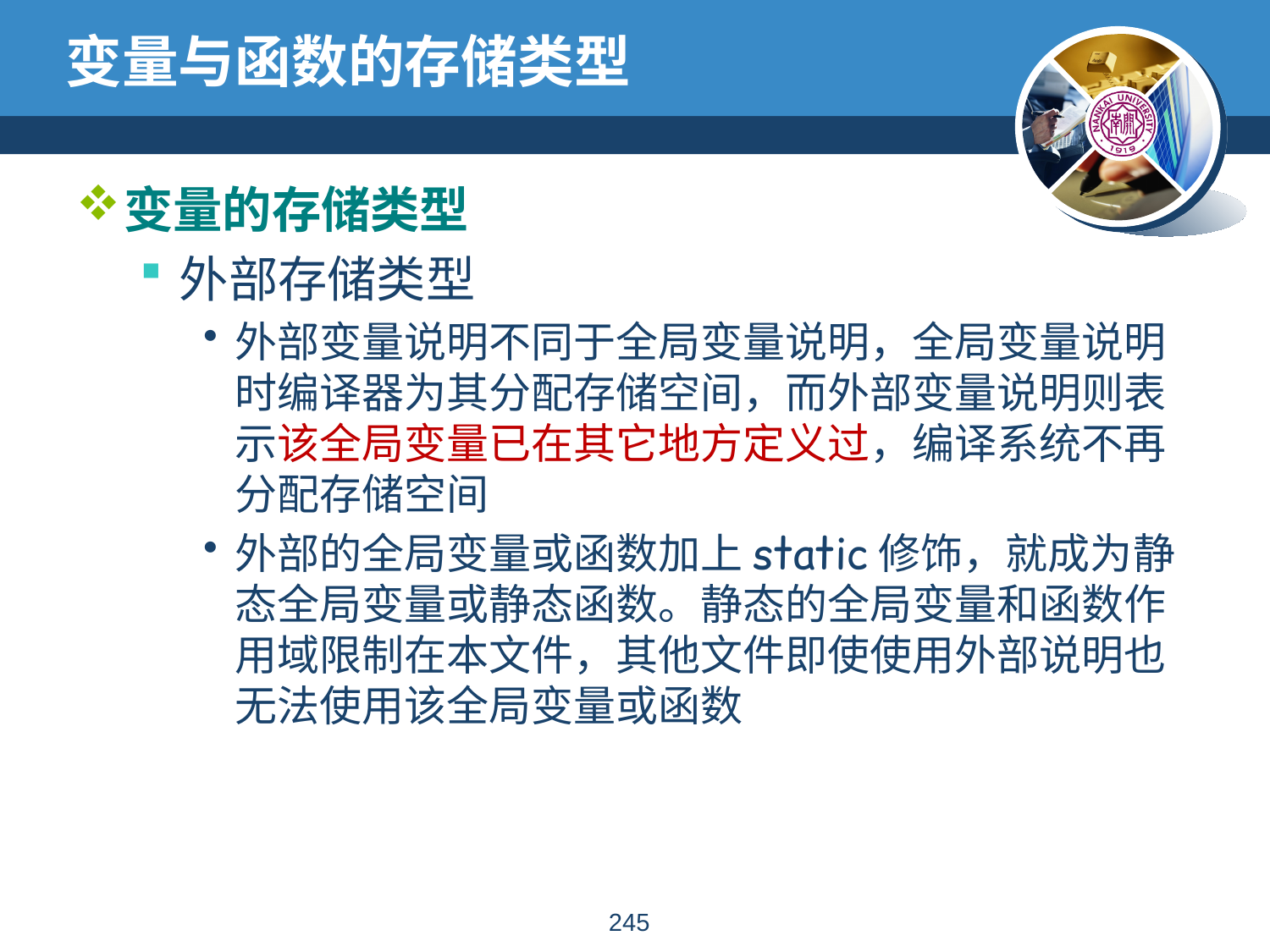

# 变量与函数的存储类型
变量的存储类型
外部存储类型
外部变量说明不同于全局变量说明，全局变量说明时编译器为其分配存储空间，而外部变量说明则表示该全局变量已在其它地方定义过，编译系统不再分配存储空间
外部的全局变量或函数加上static修饰，就成为静态全局变量或静态函数。静态的全局变量和函数作用域限制在本文件，其他文件即使使用外部说明也无法使用该全局变量或函数
245